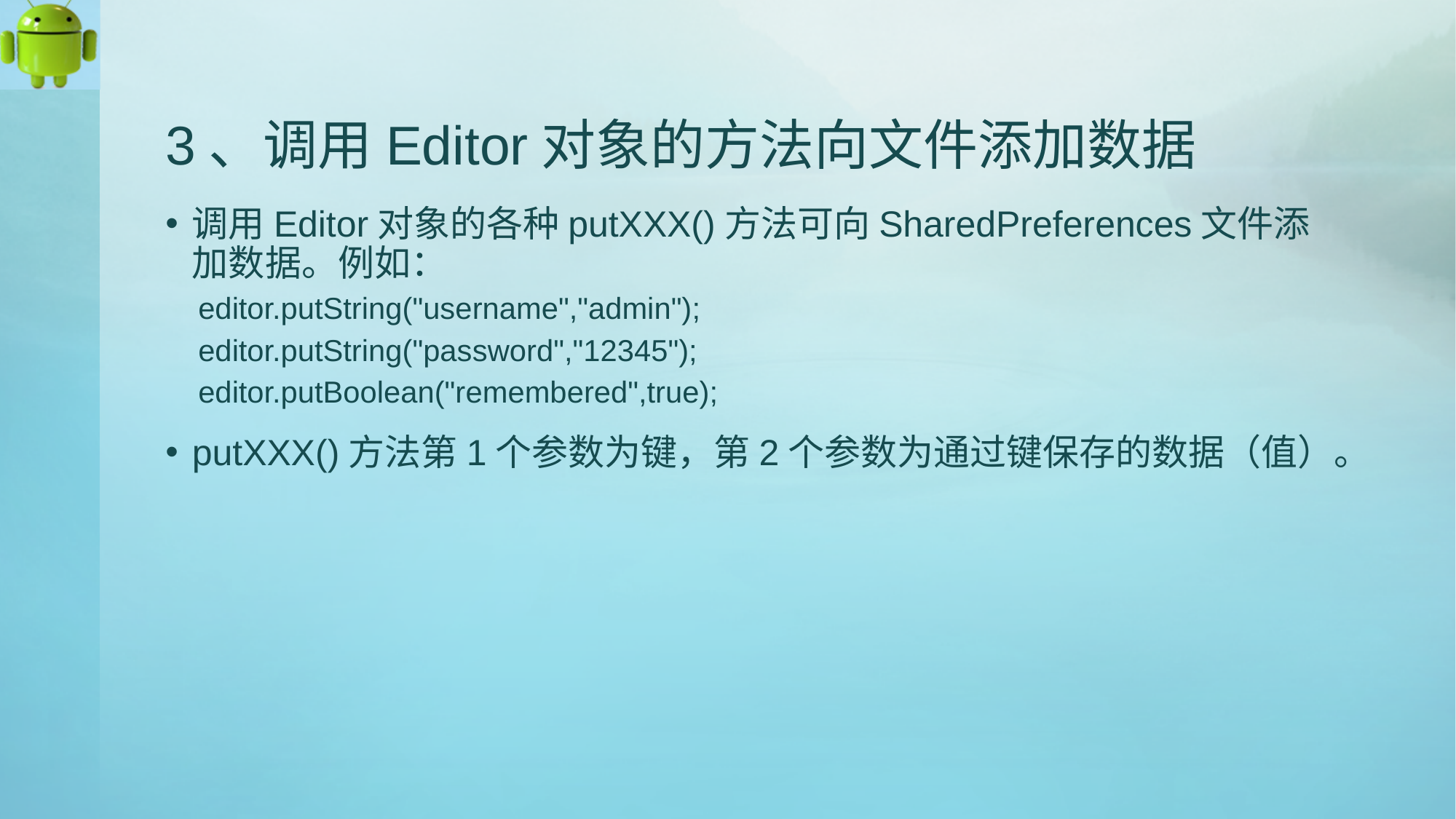

# 3、调用Editor对象的方法向文件添加数据
调用Editor对象的各种putXXX()方法可向SharedPreferences文件添加数据。例如：
editor.putString("username","admin");
editor.putString("password","12345");
editor.putBoolean("remembered",true);
putXXX()方法第1个参数为键，第2个参数为通过键保存的数据（值）。